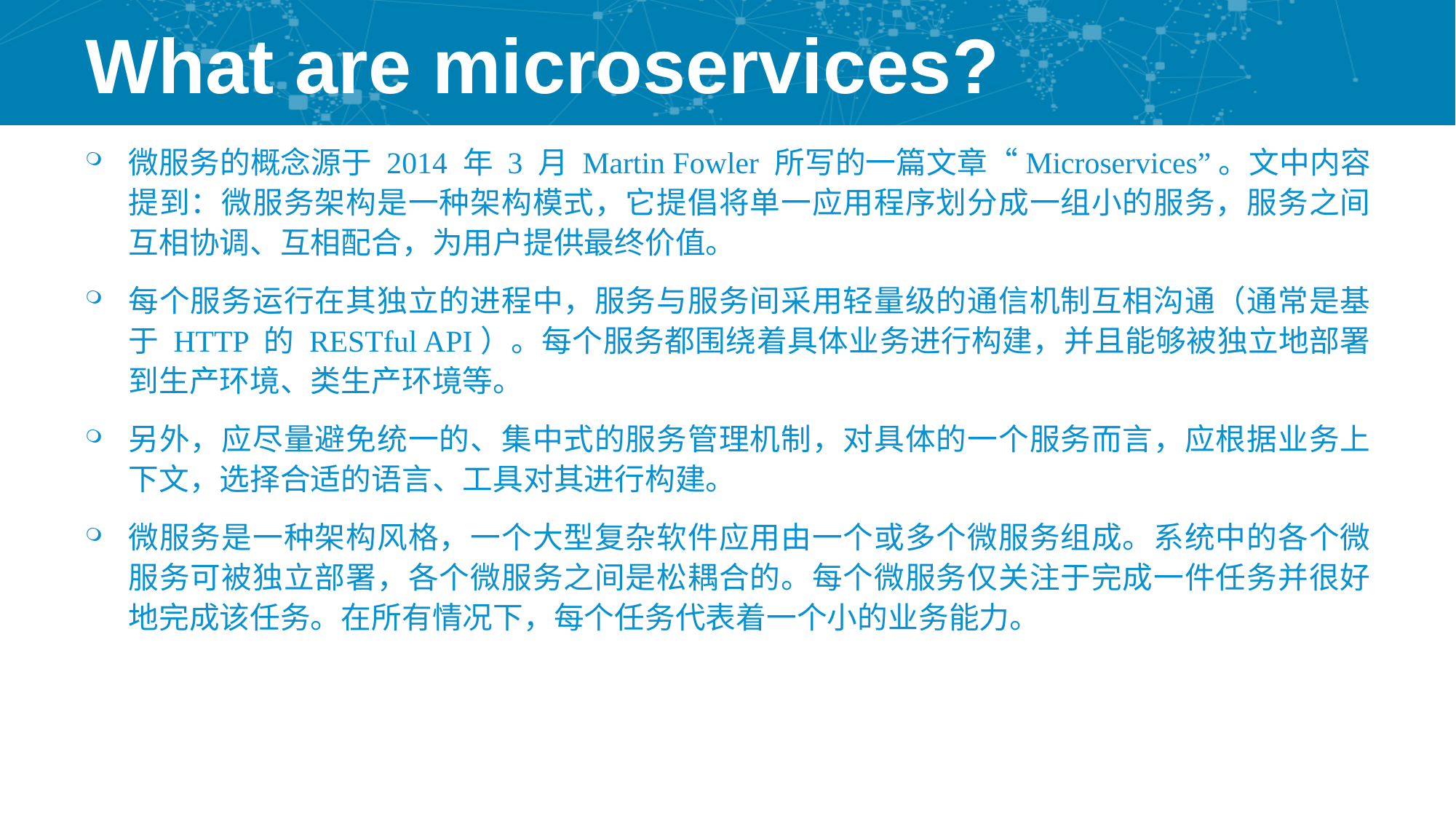

# What are microservices?
微服务的概念源于 2014 年 3 月 Martin Fowler 所写的一篇文章“Microservices”。文中内容提到：微服务架构是一种架构模式，它提倡将单一应用程序划分成一组小的服务，服务之间互相协调、互相配合，为用户提供最终价值。
每个服务运行在其独立的进程中，服务与服务间采用轻量级的通信机制互相沟通（通常是基于 HTTP 的 RESTful API）。每个服务都围绕着具体业务进行构建，并且能够被独立地部署到生产环境、类生产环境等。
另外，应尽量避免统一的、集中式的服务管理机制，对具体的一个服务而言，应根据业务上下文，选择合适的语言、工具对其进行构建。
微服务是一种架构风格，一个大型复杂软件应用由一个或多个微服务组成。系统中的各个微服务可被独立部署，各个微服务之间是松耦合的。每个微服务仅关注于完成一件任务并很好地完成该任务。在所有情况下，每个任务代表着一个小的业务能力。